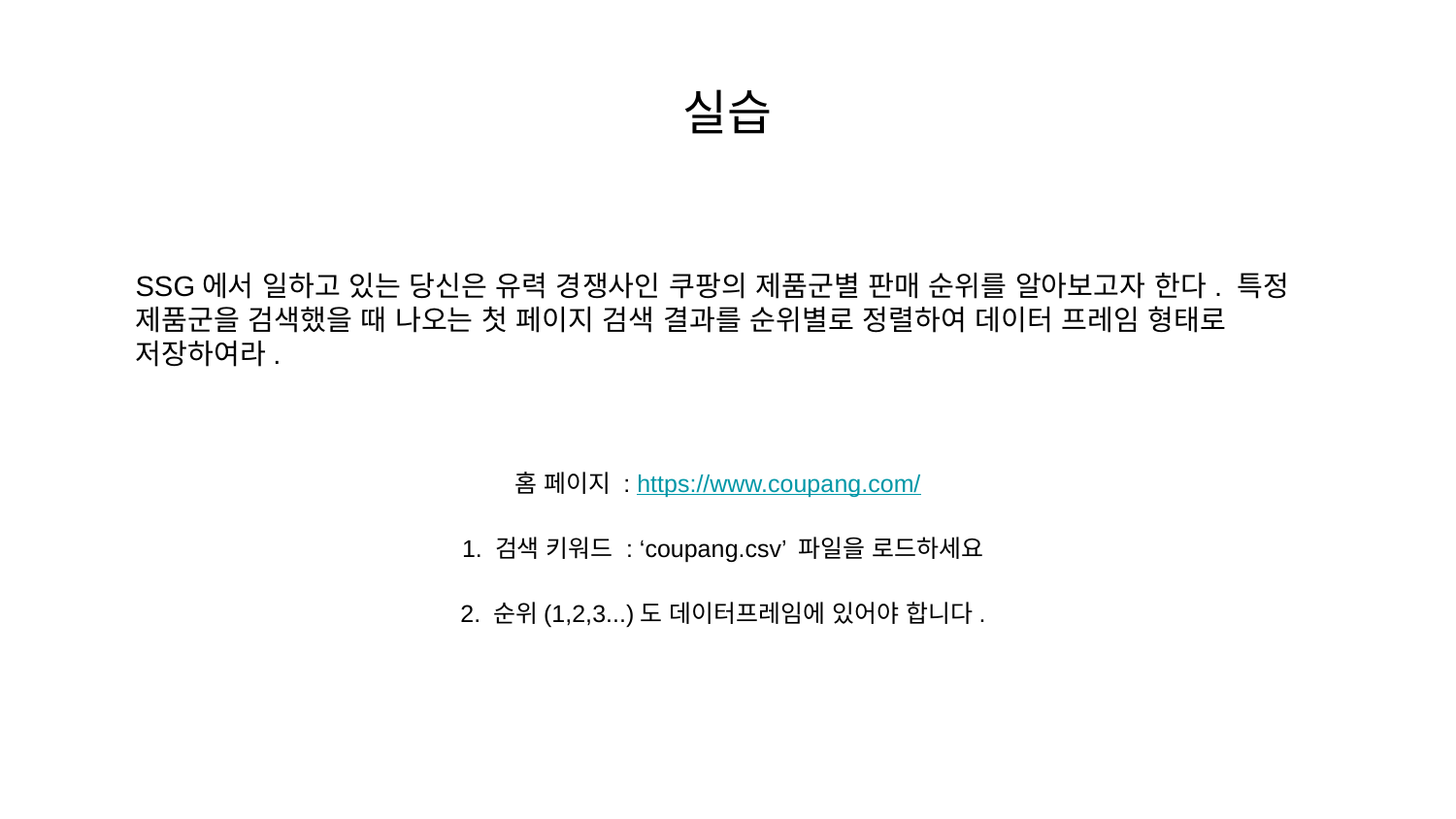

# 실습
SSG에서 일하고 있는 당신은 유력 경쟁사인 쿠팡의 제품군별 판매 순위를 알아보고자 한다. 특정 제품군을 검색했을 때 나오는 첫 페이지 검색 결과를 순위별로 정렬하여 데이터 프레임 형태로 저장하여라.
홈 페이지 : https://www.coupang.com/
1. 검색 키워드 : ‘coupang.csv’ 파일을 로드하세요
2. 순위(1,2,3...)도 데이터프레임에 있어야 합니다.